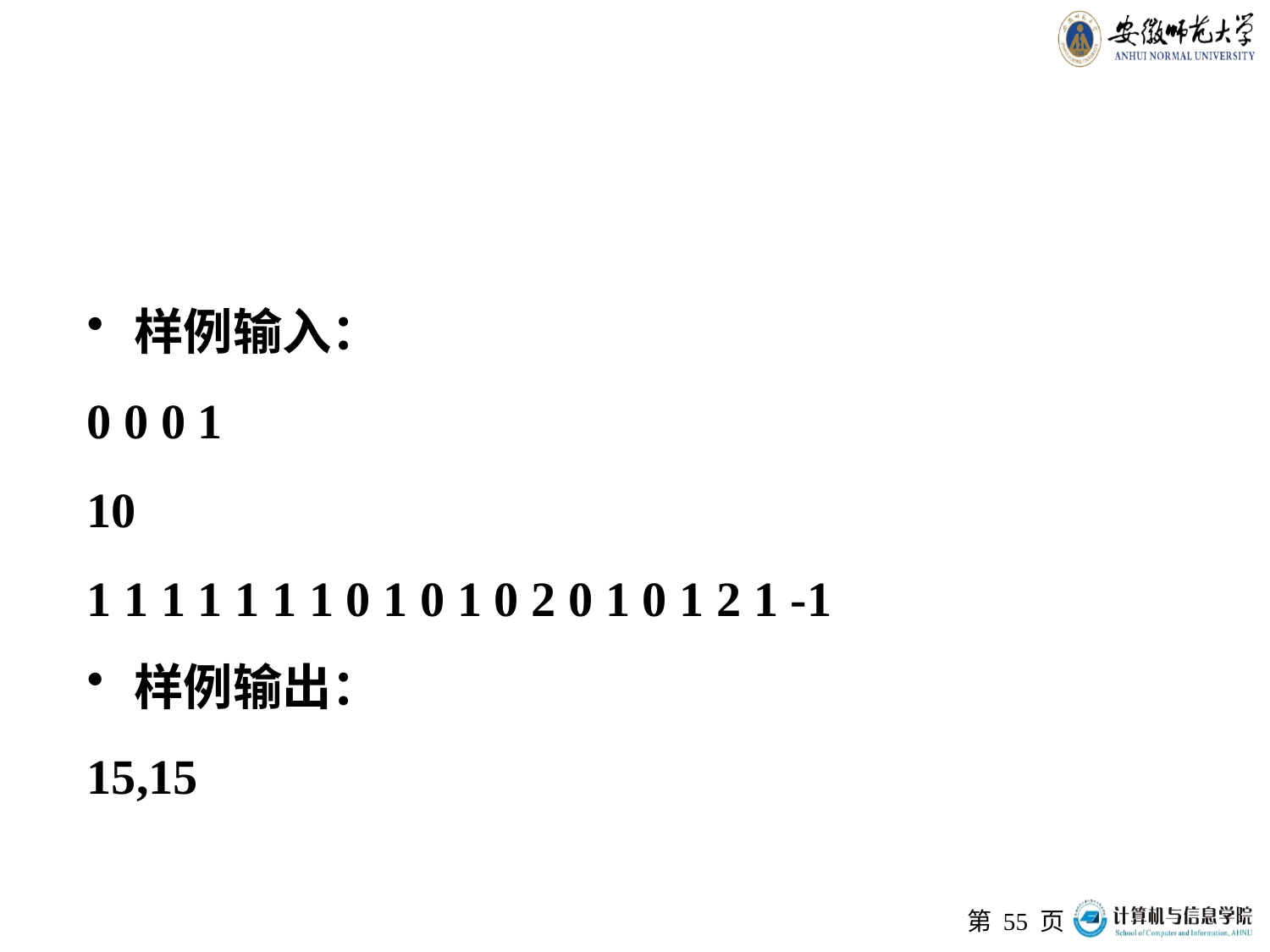

#
样例输入：
0 0 0 1
10
1 1 1 1 1 1 1 0 1 0 1 0 2 0 1 0 1 2 1 -1
样例输出：
15,15

第 55 页